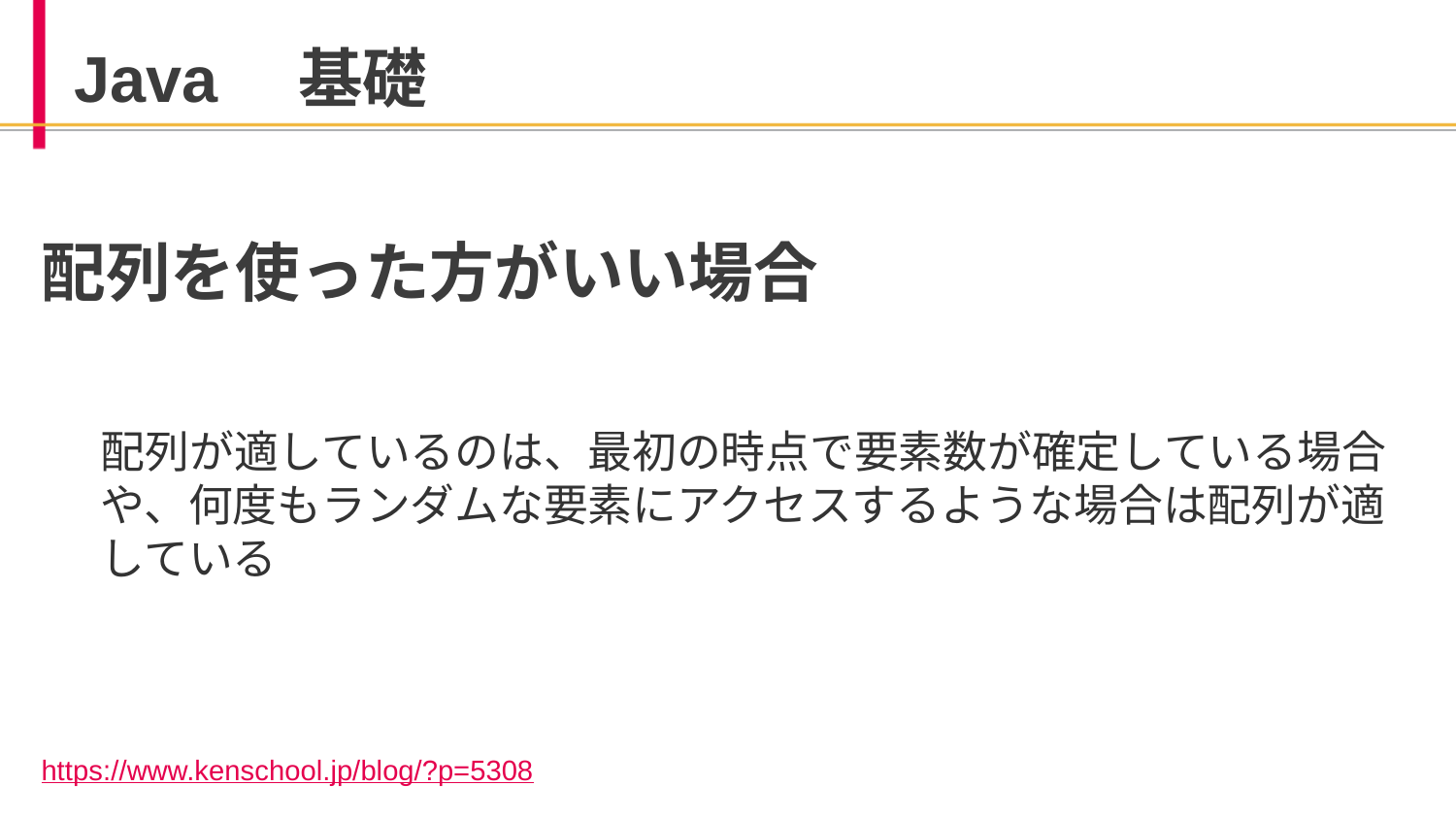

Java　基礎
# 配列を使った方がいい場合
配列が適しているのは、最初の時点で要素数が確定している場合や、何度もランダムな要素にアクセスするような場合は配列が適している
https://www.kenschool.jp/blog/?p=5308